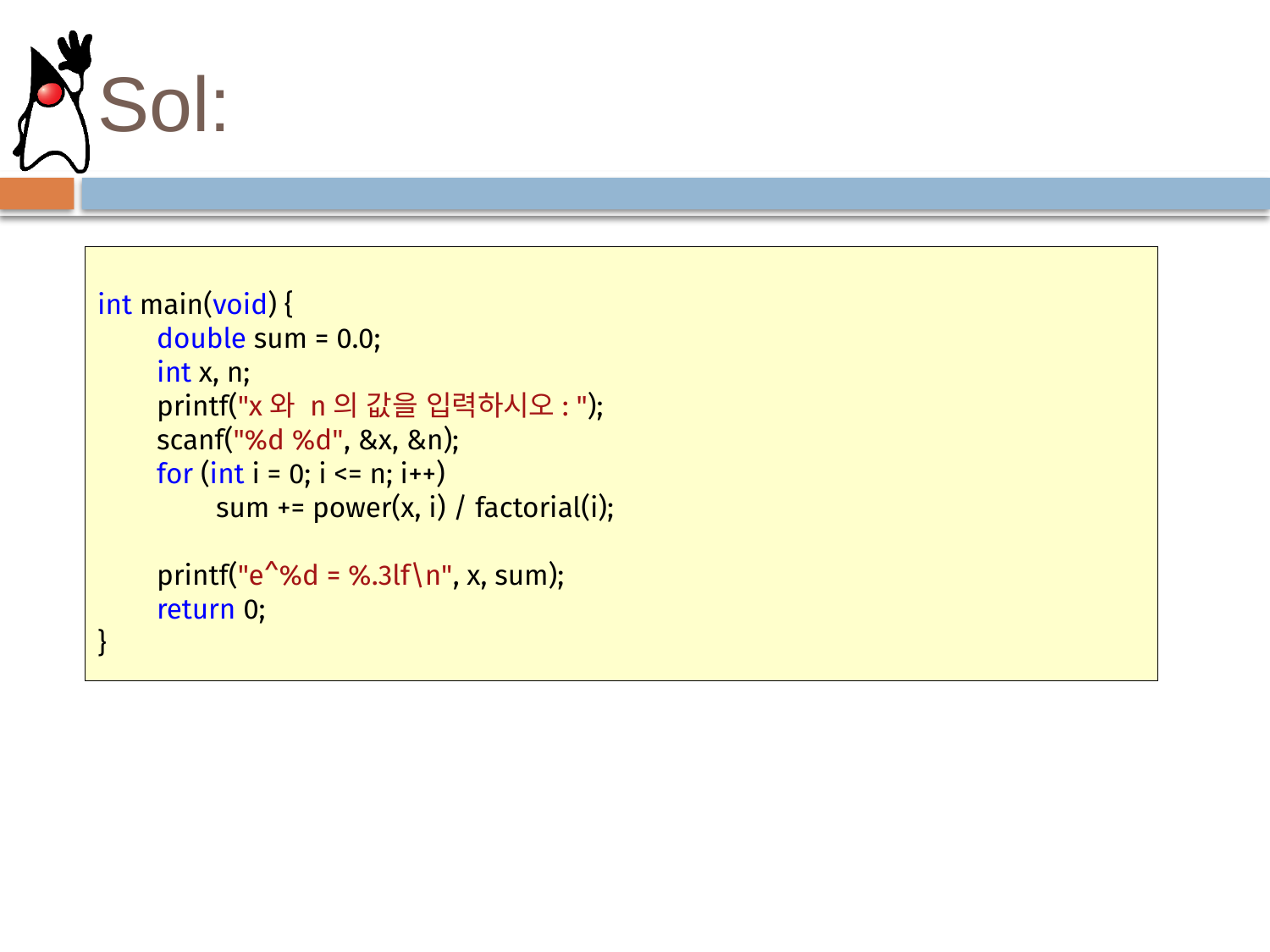

# Sol:

int main(void) {
        double sum = 0.0;
        int x, n;
        printf("x와 n의 값을 입력하시오: ");
        scanf("%d %d", &x, &n);
        for (int i = 0; i <= n; i++)
                sum += power(x, i) / factorial(i);

        printf("e^%d = %.3lf\n", x, sum);
        return 0;
}